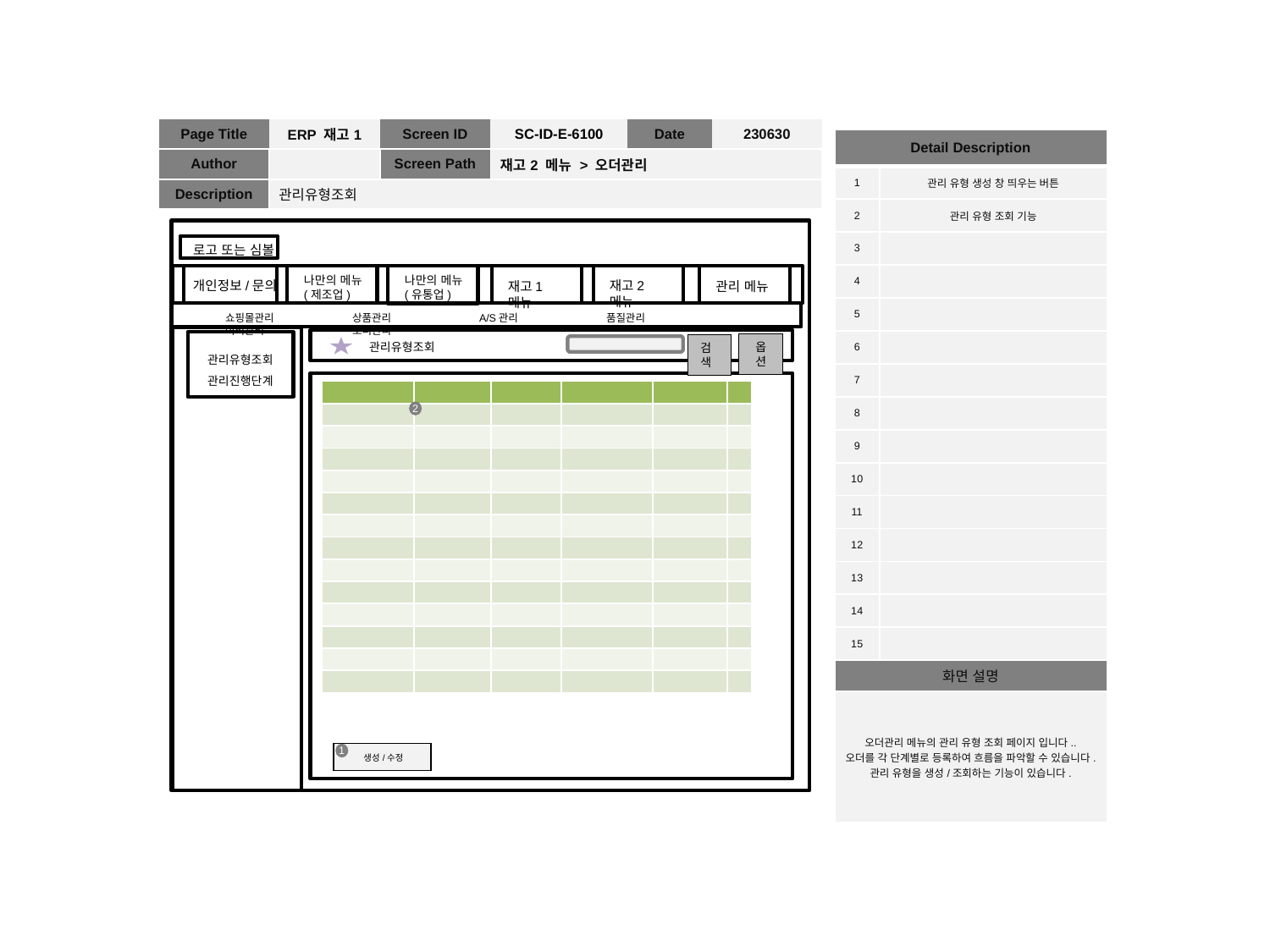

| Page Title | ERP 재고1 | Screen ID | SC-ID-E-6100 | Date | 230630 |
| --- | --- | --- | --- | --- | --- |
| Author |  | Screen Path | 재고2 메뉴 > 오더관리 |  |  |
| Description | 관리유형조회 |  |  |  |  |
| Detail Description |  |
| --- | --- |
| 1 | 관리 유형 생성 창 띄우는 버튼 |
| 2 | 관리 유형 조회 기능 |
| 3 |  |
| 4 |  |
| 5 |  |
| 6 |  |
| 7 |  |
| 8 |  |
| 9 |  |
| 10 |  |
| 11 |  |
| 12 |  |
| 13 |  |
| 14 |  |
| 15 |  |
| 화면 설명 |  |
| 오더관리 메뉴의 관리 유형 조회 페이지 입니다.. 오더를 각 단계별로 등록하여 흐름을 파악할 수 있습니다. 관리 유형을 생성/조회하는 기능이 있습니다. |  |

로고 또는 심볼

나만의 메뉴(제조업)
나만의 메뉴(유통업)
재고2 메뉴
개인정보/문의
재고1 메뉴
관리 메뉴

쇼핑몰관리	상품관리	A/S관리	품질관리 	이익관리	오더관리

관리유형조회
옵션
옵션
검색

관리유형조회
관리진행단계
3

|  |  |  |  |  |  |
| --- | --- | --- | --- | --- | --- |
|  |  |  |  |  |  |
|  |  |  |  |  |  |
|  |  |  |  |  |  |
|  |  |  |  |  |  |
|  |  |  |  |  |  |
|  |  |  |  |  |  |
|  |  |  |  |  |  |
|  |  |  |  |  |  |
|  |  |  |  |  |  |
|  |  |  |  |  |  |
|  |  |  |  |  |  |
|  |  |  |  |  |  |
|  |  |  |  |  |  |
2
| 생성/수정 |
| --- |
1